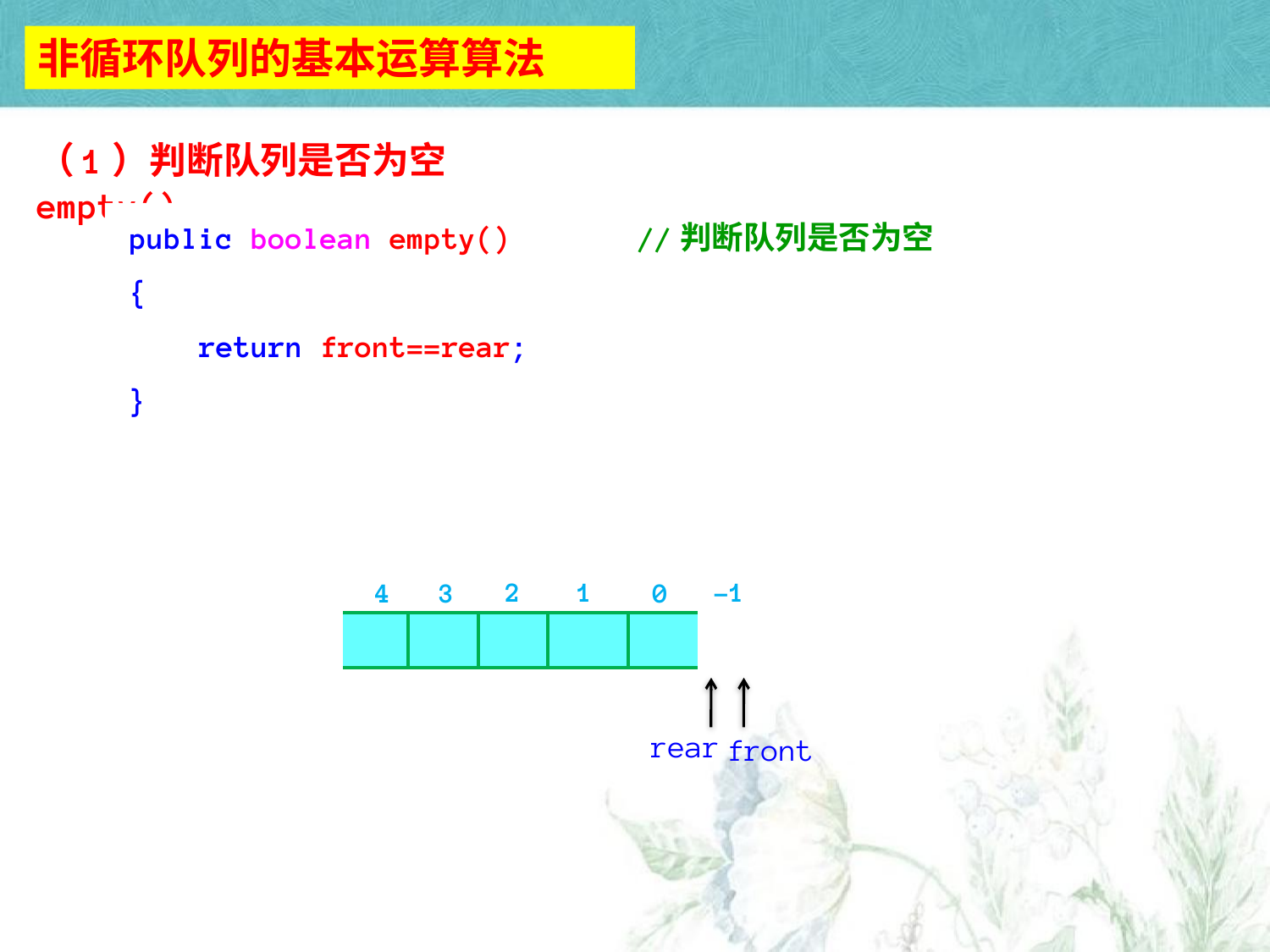

非循环队列的基本运算算法
（1）判断队列是否为空empty()
public boolean empty()	//判断队列是否为空
{
    return front==rear;
}
3
2
1
-1
4
0
|  |  |  |  |  |
| --- | --- | --- | --- | --- |
rear
front